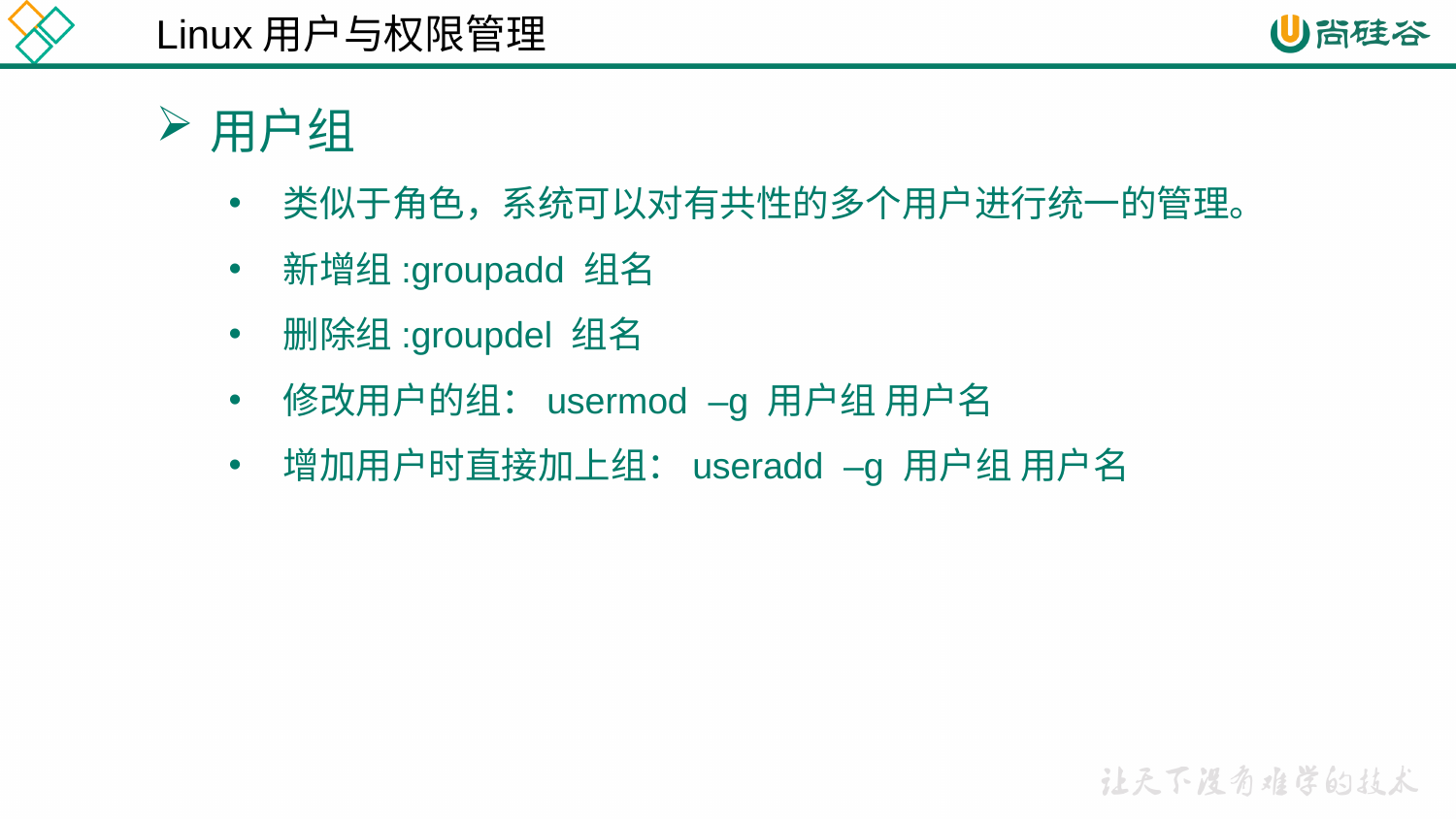

Linux用户与权限管理
用户组
类似于角色，系统可以对有共性的多个用户进行统一的管理。
新增组:groupadd 组名
删除组:groupdel 组名
修改用户的组：usermod  –g 用户组 用户名
增加用户时直接加上组：useradd  –g 用户组 用户名